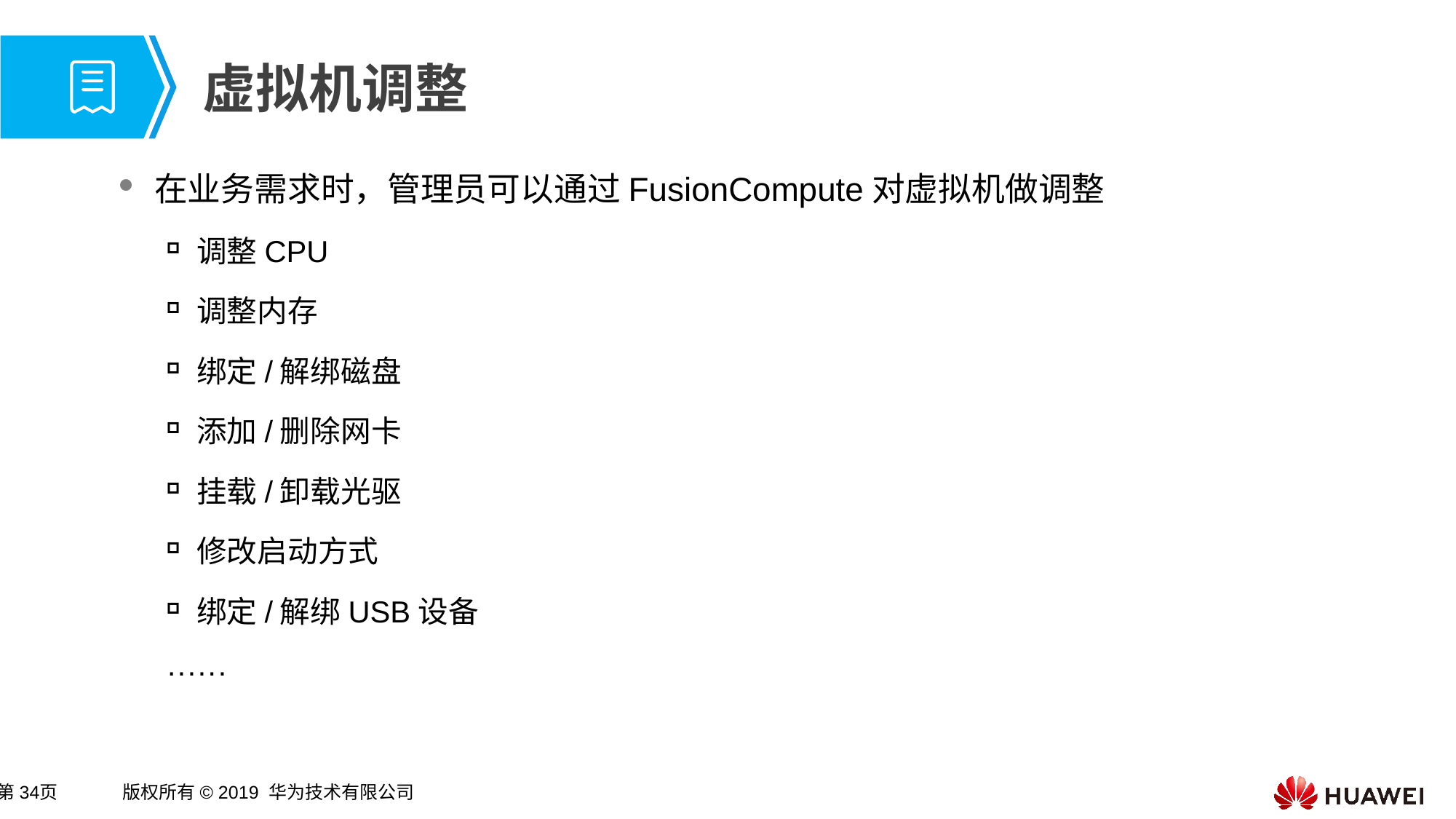

# 虚拟机调整
在业务需求时，管理员可以通过FusionCompute对虚拟机做调整
调整CPU
调整内存
绑定/解绑磁盘
添加/删除网卡
挂载/卸载光驱
修改启动方式
绑定/解绑USB设备
······